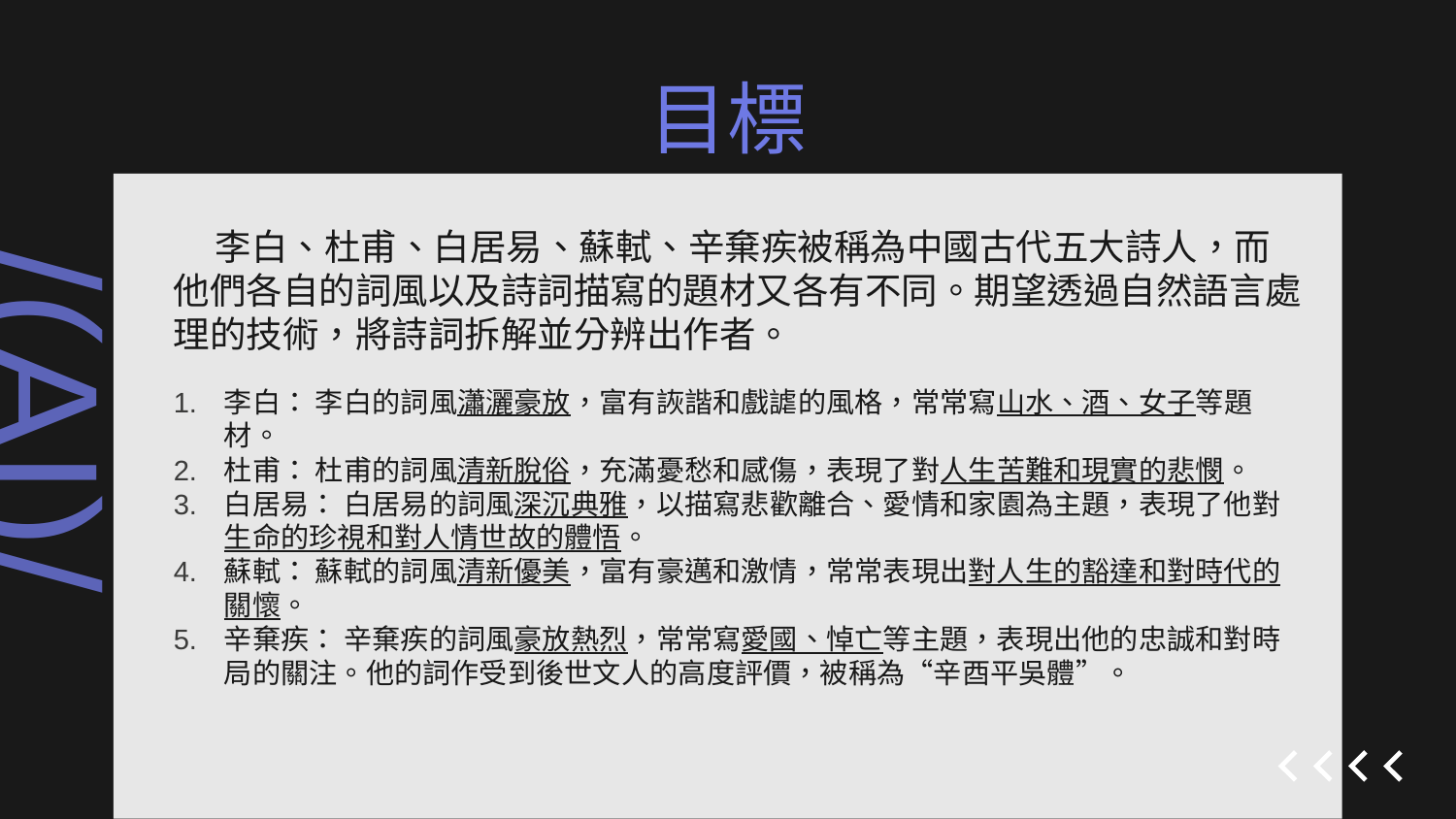

# 目標
    李白、杜甫、白居易、蘇軾、辛棄疾被稱為中國古代五大詩人，而他們各自的詞風以及詩詞描寫的題材又各有不同。期望透過自然語言處理的技術，將詩詞拆解並分辨出作者。

李白： 李白的詞風瀟灑豪放，富有詼諧和戲謔的風格，常常寫山水、酒、女子等題材。
杜甫： 杜甫的詞風清新脫俗，充滿憂愁和感傷，表現了對人生苦難和現實的悲憫。
白居易： 白居易的詞風深沉典雅，以描寫悲歡離合、愛情和家園為主題，表現了他對生命的珍視和對人情世故的體悟。
蘇軾： 蘇軾的詞風清新優美，富有豪邁和激情，常常表現出對人生的豁達和對時代的關懷。
辛棄疾： 辛棄疾的詞風豪放熱烈，常常寫愛國、悼亡等主題，表現出他的忠誠和對時局的關注。他的詞作受到後世文人的高度評價，被稱為“辛酉平吳體”。